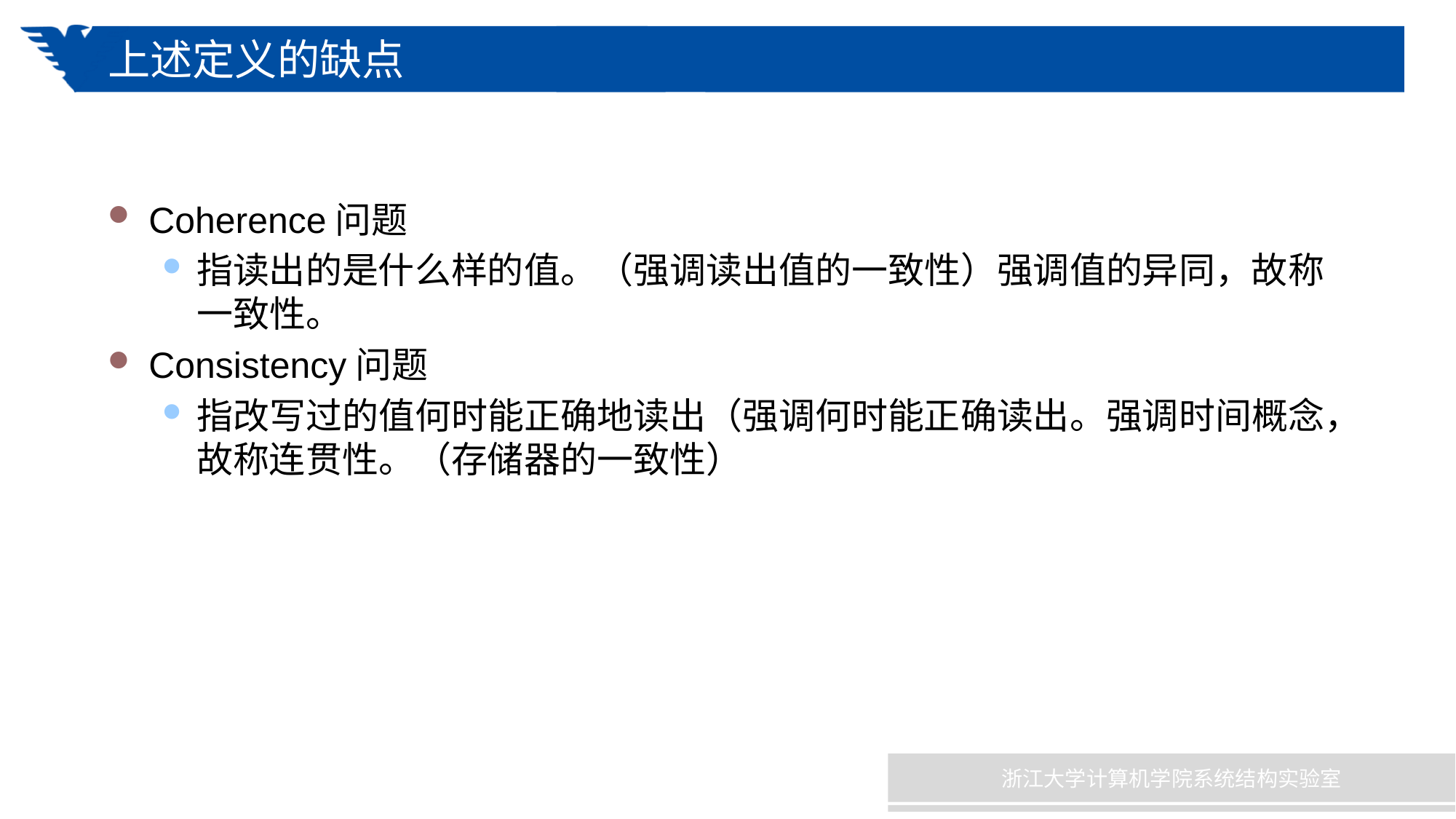

# 上述定义的缺点
Coherence问题
指读出的是什么样的值。（强调读出值的一致性）强调值的异同，故称一致性。
Consistency问题
指改写过的值何时能正确地读出（强调何时能正确读出。强调时间概念，故称连贯性。（存储器的一致性）